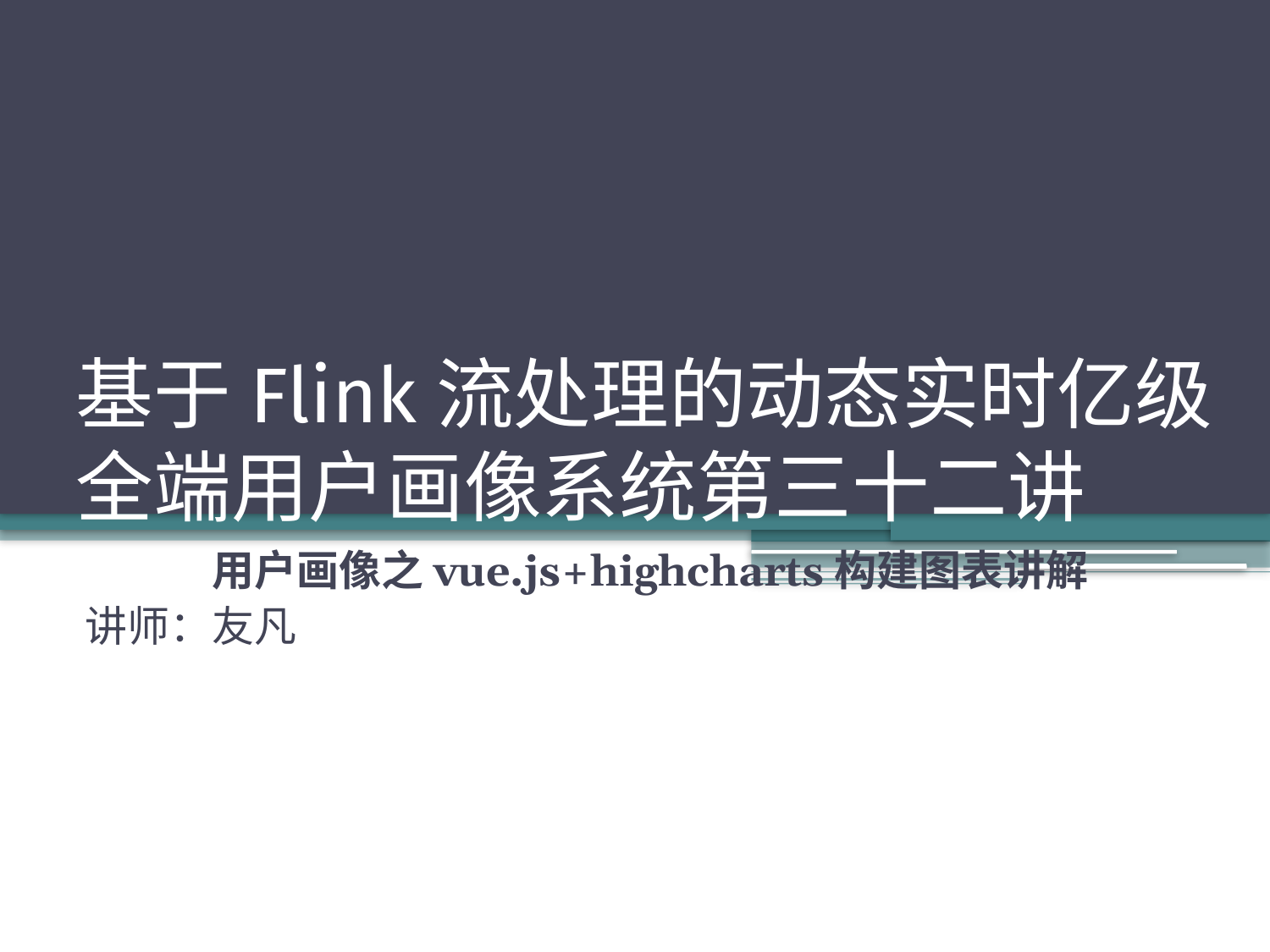

# 基于Flink流处理的动态实时亿级全端用户画像系统第三十二讲
 	用户画像之vue.js+highcharts构建图表讲解
讲师：友凡